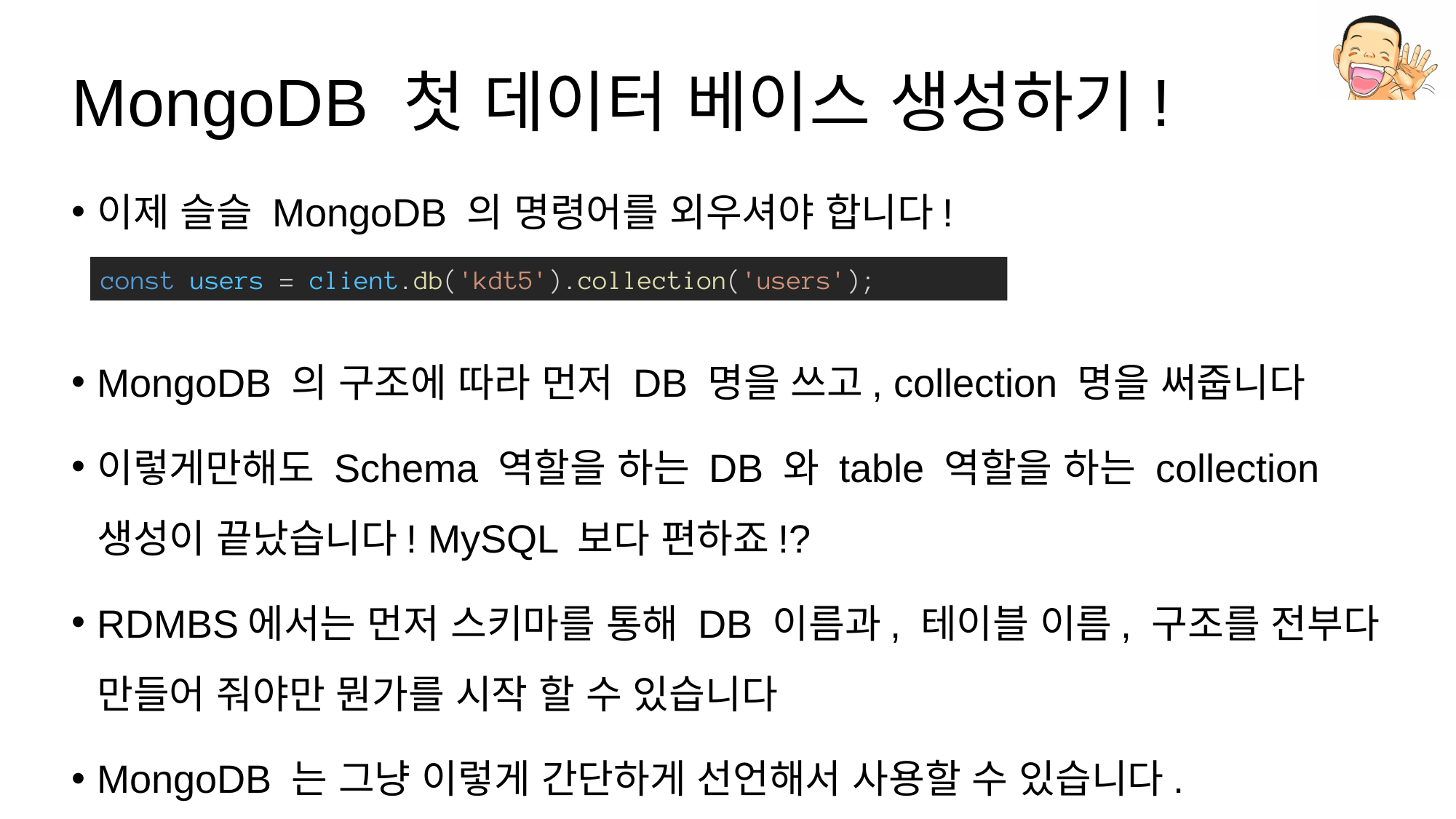

# MongoDB 첫 데이터 베이스 생성하기!
이제 슬슬 MongoDB 의 명령어를 외우셔야 합니다!

MongoDB 의 구조에 따라 먼저 DB 명을 쓰고, collection 명을 써줍니다
이렇게만해도 Schema 역할을 하는 DB 와 table 역할을 하는 collection 생성이 끝났습니다! MySQL 보다 편하죠!?
RDMBS에서는 먼저 스키마를 통해 DB 이름과, 테이블 이름, 구조를 전부다 만들어 줘야만 뭔가를 시작 할 수 있습니다
MongoDB 는 그냥 이렇게 간단하게 선언해서 사용할 수 있습니다.

const users = client.db('kdt5').collection('users');